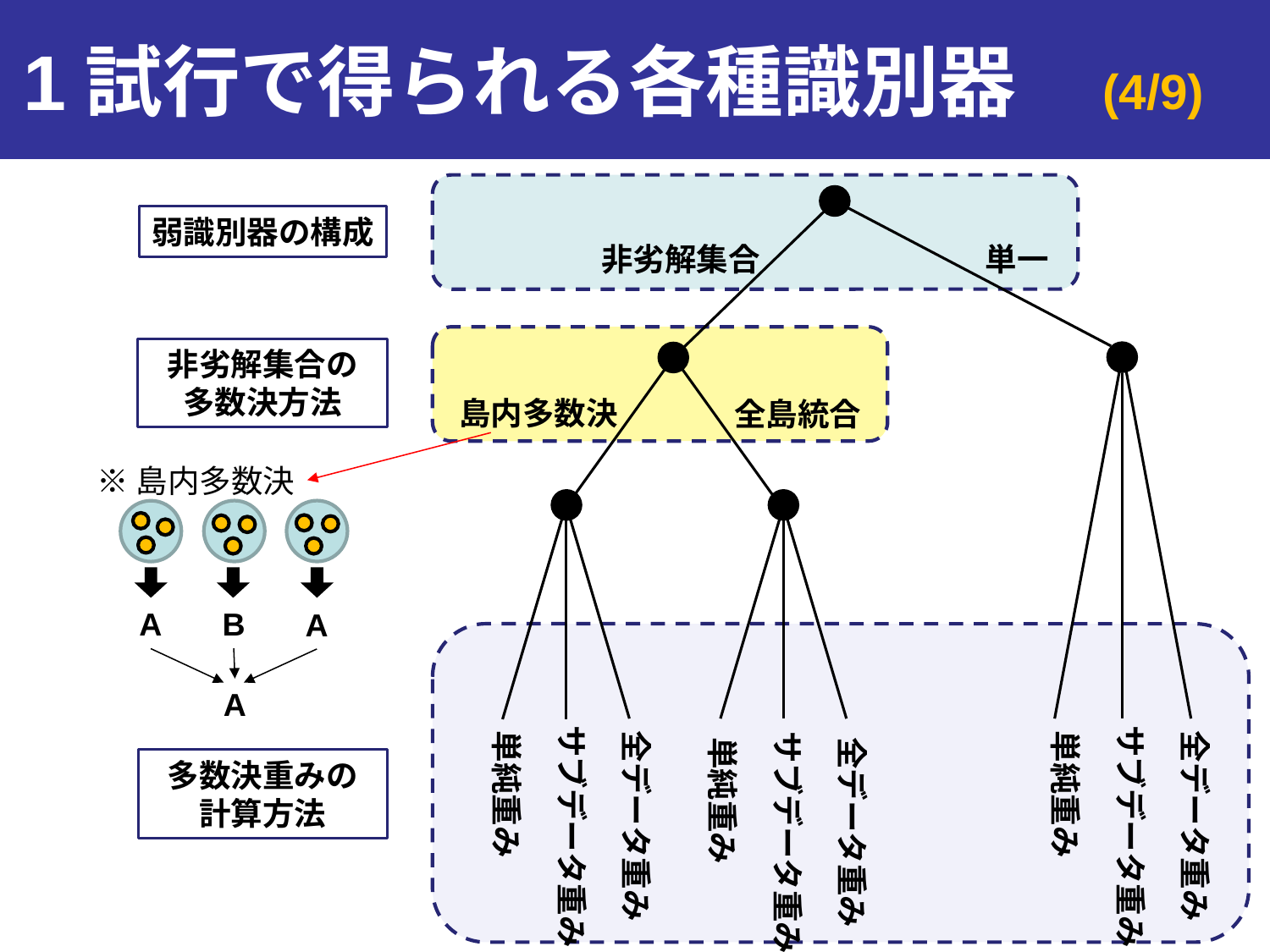

# 1試行で得られる各種識別器

弱識別器の構成
非劣解集合
単一

非劣解集合の
多数決方法

島内多数決
全島統合
※島内多数決

B
A
A

A
サブデータ重み
サブデータ重み
単純重み
全データ重み
単純重み
全データ重み
サブデータ重み
単純重み
全データ重み
多数決重みの
計算方法